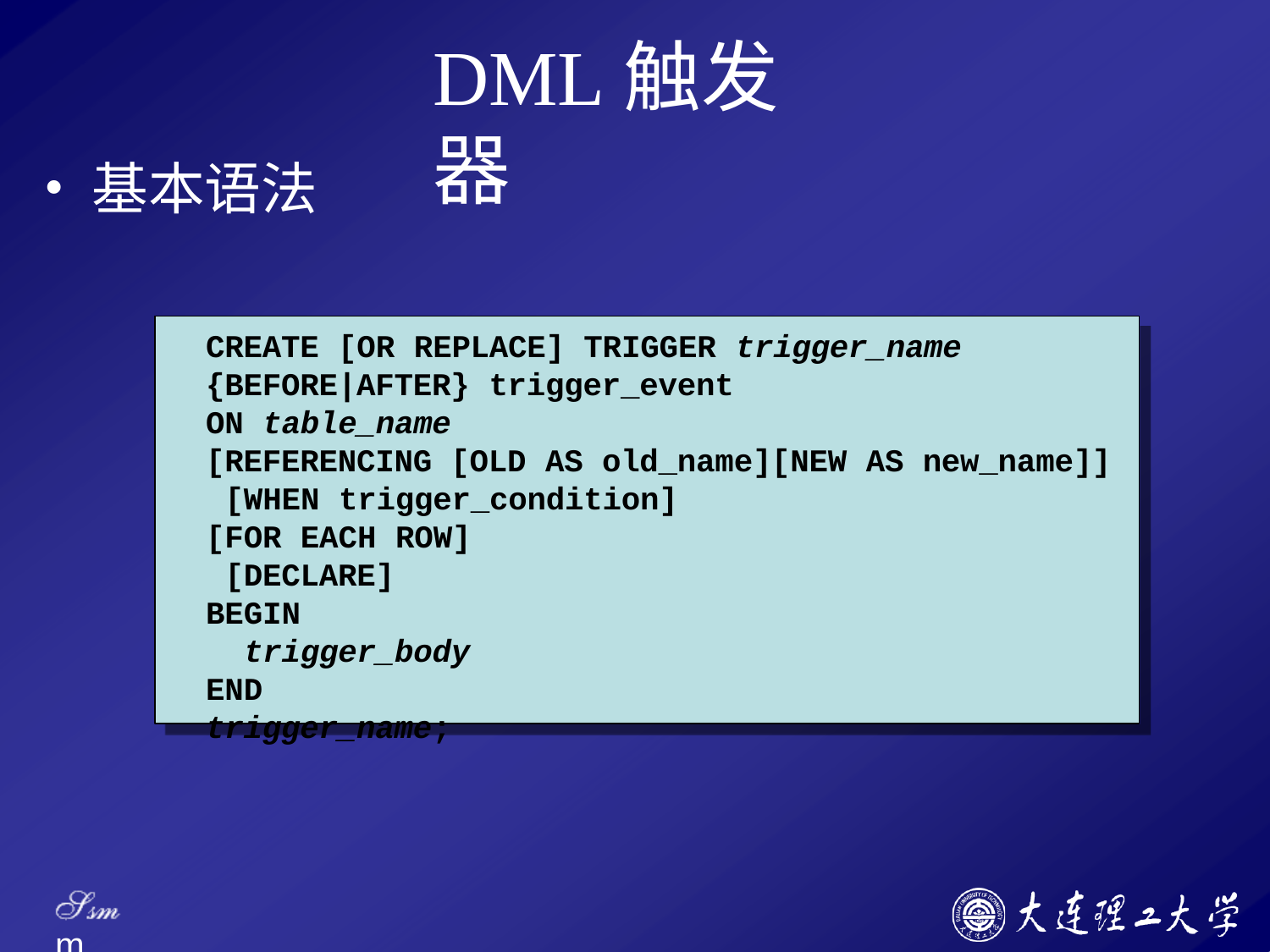

# DML触发器
基本语法

CREATE [OR REPLACE] TRIGGER trigger_name
{BEFORE|AFTER} trigger_event
ON table_name
[REFERENCING [OLD AS old_name][NEW AS new_name]]  [WHEN trigger_condition]
[FOR EACH ROW]  [DECLARE]  BEGIN
trigger_body
END trigger_name;

Ssm